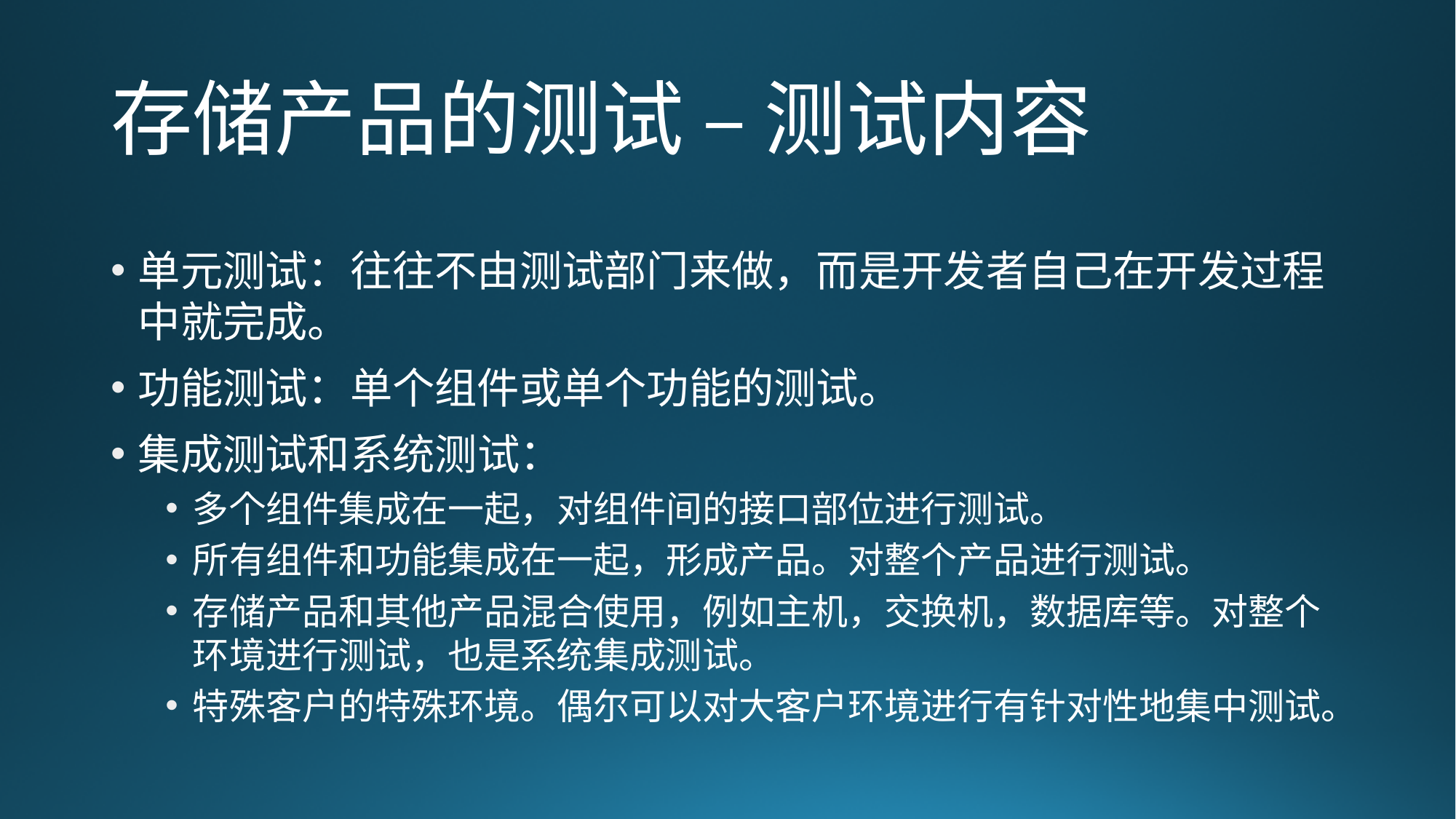

# 存储产品的测试 – 测试内容
单元测试：往往不由测试部门来做，而是开发者自己在开发过程中就完成。
功能测试：单个组件或单个功能的测试。
集成测试和系统测试：
多个组件集成在一起，对组件间的接口部位进行测试。
所有组件和功能集成在一起，形成产品。对整个产品进行测试。
存储产品和其他产品混合使用，例如主机，交换机，数据库等。对整个环境进行测试，也是系统集成测试。
特殊客户的特殊环境。偶尔可以对大客户环境进行有针对性地集中测试。